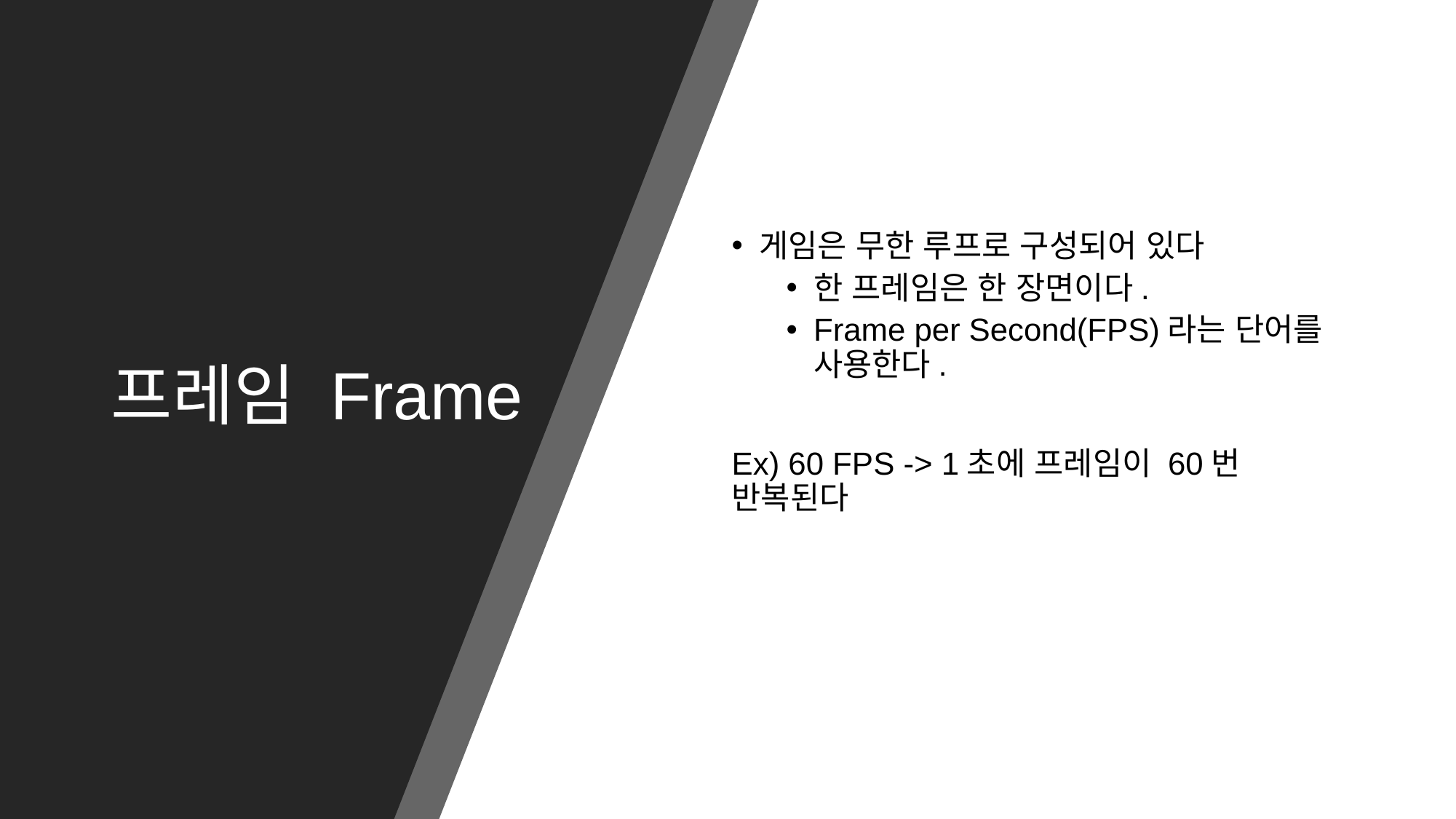

# 프레임 Frame
게임은 무한 루프로 구성되어 있다
한 프레임은 한 장면이다.
Frame per Second(FPS)라는 단어를 사용한다.

Ex) 60 FPS -> 1초에 프레임이 60번 반복된다